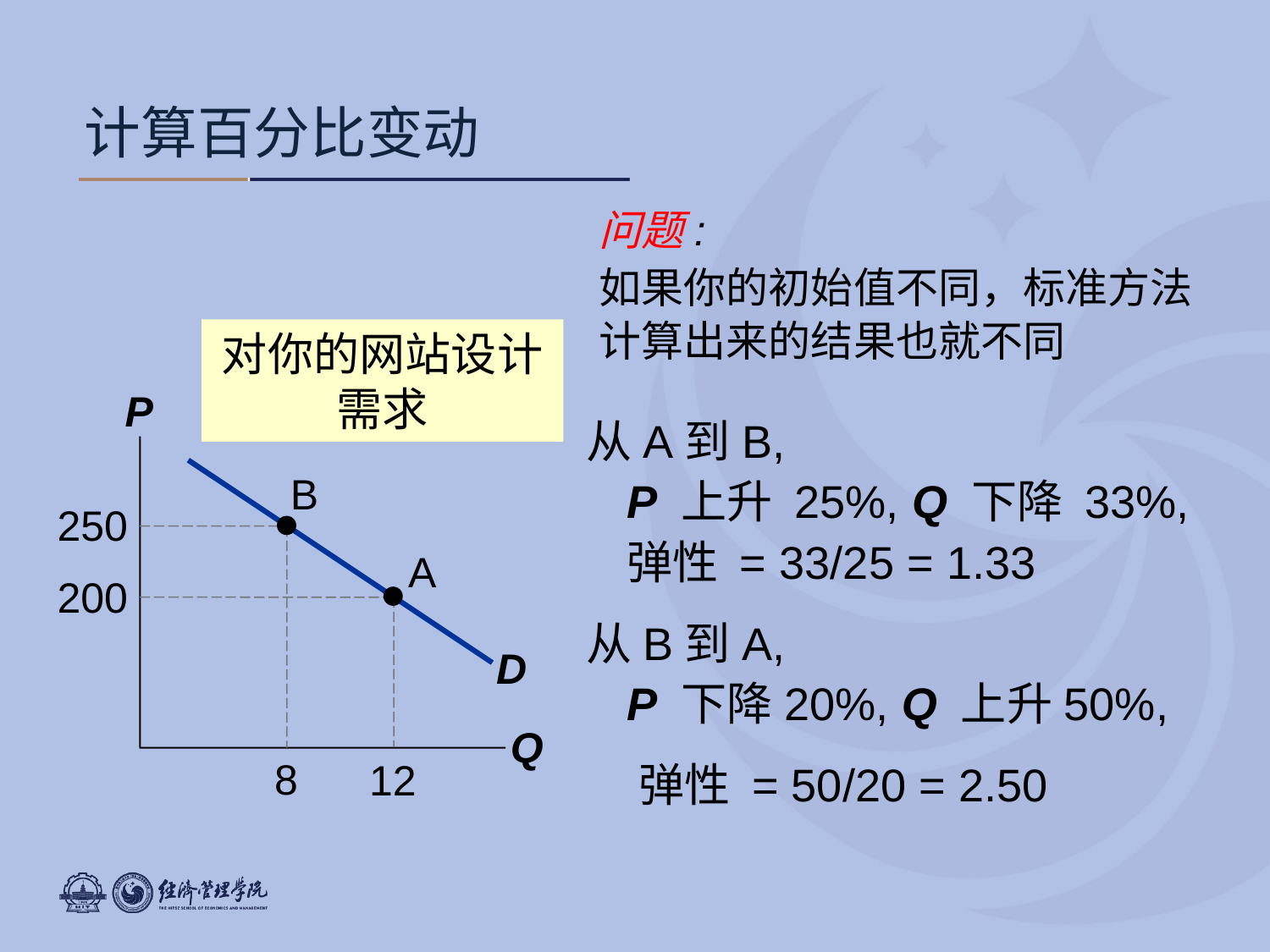

0
计算百分比变动
问题:
如果你的初始值不同，标准方法计算出来的结果也就不同
对你的网站设计需求
P

Q
从A到B,
P 上升 25%, Q 下降 33%,
弹性 = 33/25 = 1.33
从B到A,
P 下降20%, Q 上升50%,
    弹性 = 50/20 = 2.50

D
B

250

8
A

200

12